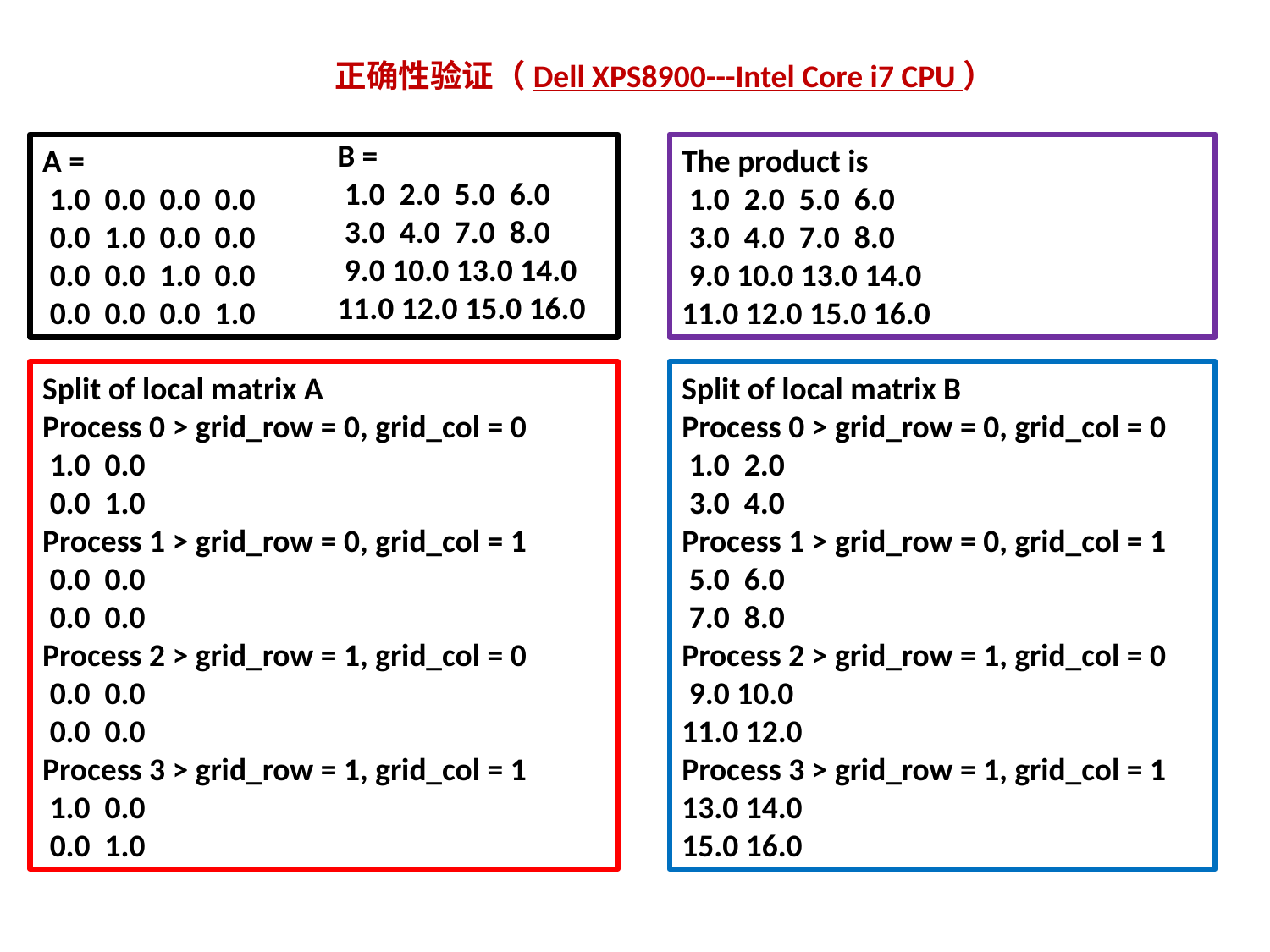

3
正确性验证（Dell XPS8900---Intel Core i7 CPU ）
B =
 1.0  2.0  5.0  6.0
 3.0  4.0  7.0  8.0
 9.0 10.0 13.0 14.0
11.0 12.0 15.0 16.0
A =
 1.0  0.0  0.0  0.0
 0.0  1.0  0.0  0.0
 0.0  0.0  1.0  0.0
 0.0  0.0  0.0  1.0
The product is
 1.0  2.0  5.0  6.0
 3.0  4.0  7.0  8.0
 9.0 10.0 13.0 14.0
11.0 12.0 15.0 16.0
Split of local matrix A
Process 0 > grid_row = 0, grid_col = 0
 1.0  0.0
 0.0  1.0
Process 1 > grid_row = 0, grid_col = 1
 0.0  0.0
 0.0  0.0
Process 2 > grid_row = 1, grid_col = 0
 0.0  0.0
 0.0  0.0
Process 3 > grid_row = 1, grid_col = 1
 1.0  0.0
 0.0  1.0
Split of local matrix B
Process 0 > grid_row = 0, grid_col = 0
 1.0  2.0
 3.0  4.0
Process 1 > grid_row = 0, grid_col = 1
 5.0  6.0
 7.0  8.0
Process 2 > grid_row = 1, grid_col = 0
 9.0 10.0
11.0 12.0
Process 3 > grid_row = 1, grid_col = 1
13.0 14.0
15.0 16.0